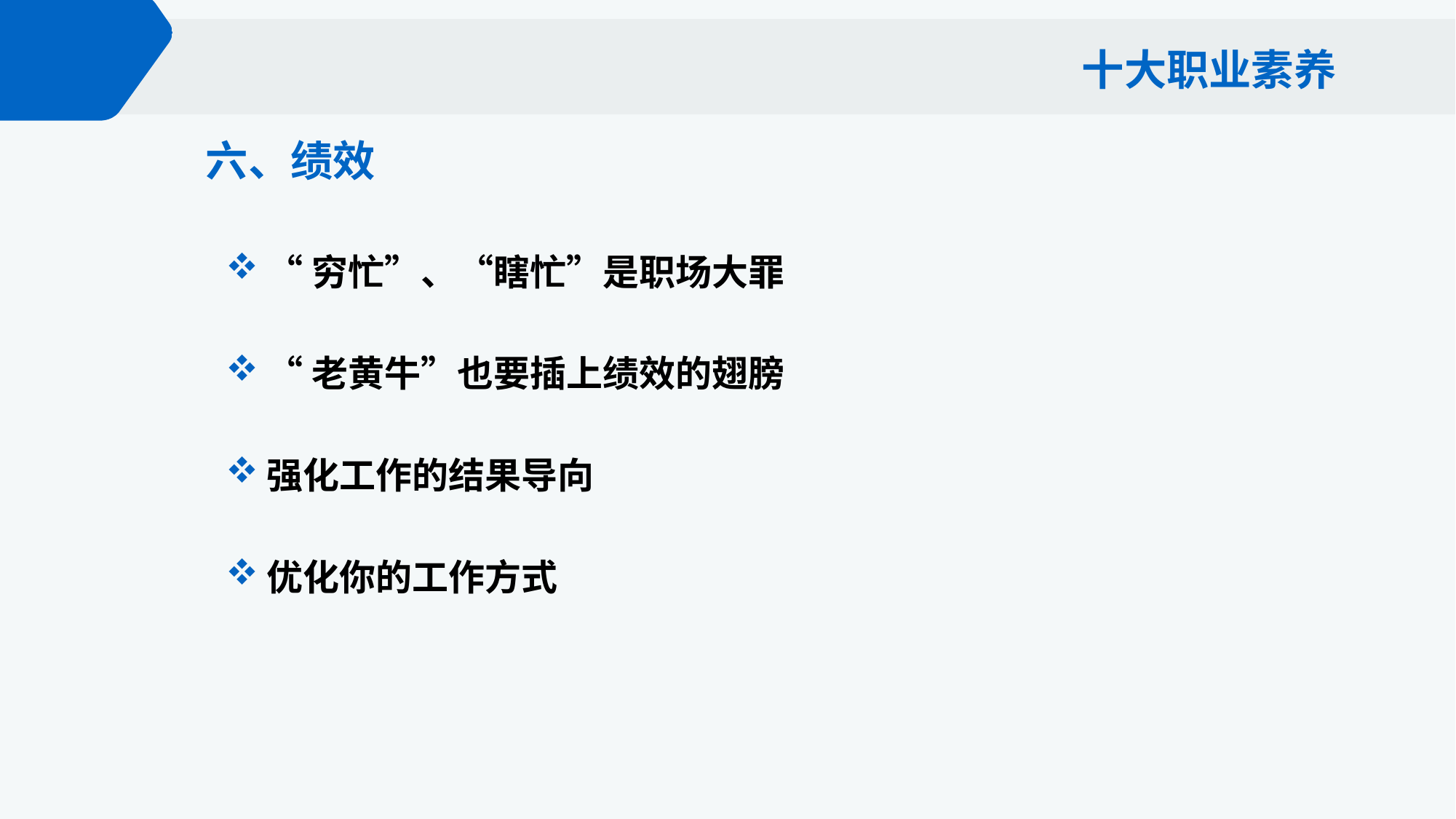

十大职业素养
六、绩效
“穷忙”、“瞎忙”是职场大罪

“老黄牛”也要插上绩效的翅膀

强化工作的结果导向

优化你的工作方式